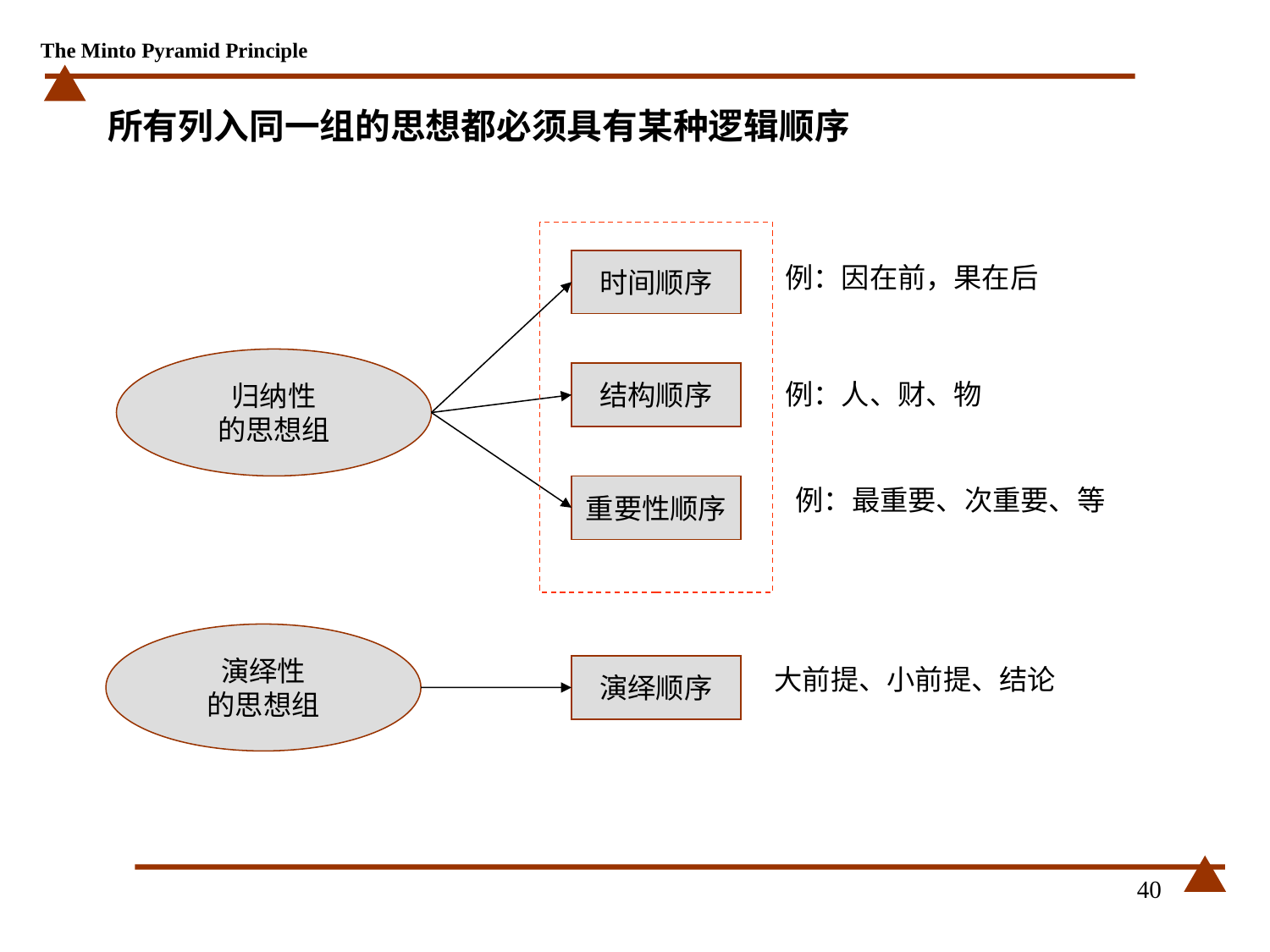

# 所有列入同一组的思想都必须具有某种逻辑顺序

时间顺序
例：因在前，果在后
归纳性
的思想组
结构顺序
例：人、财、物
重要性顺序
例：最重要、次重要、等
演绎性
的思想组
演绎顺序
大前提、小前提、结论
40